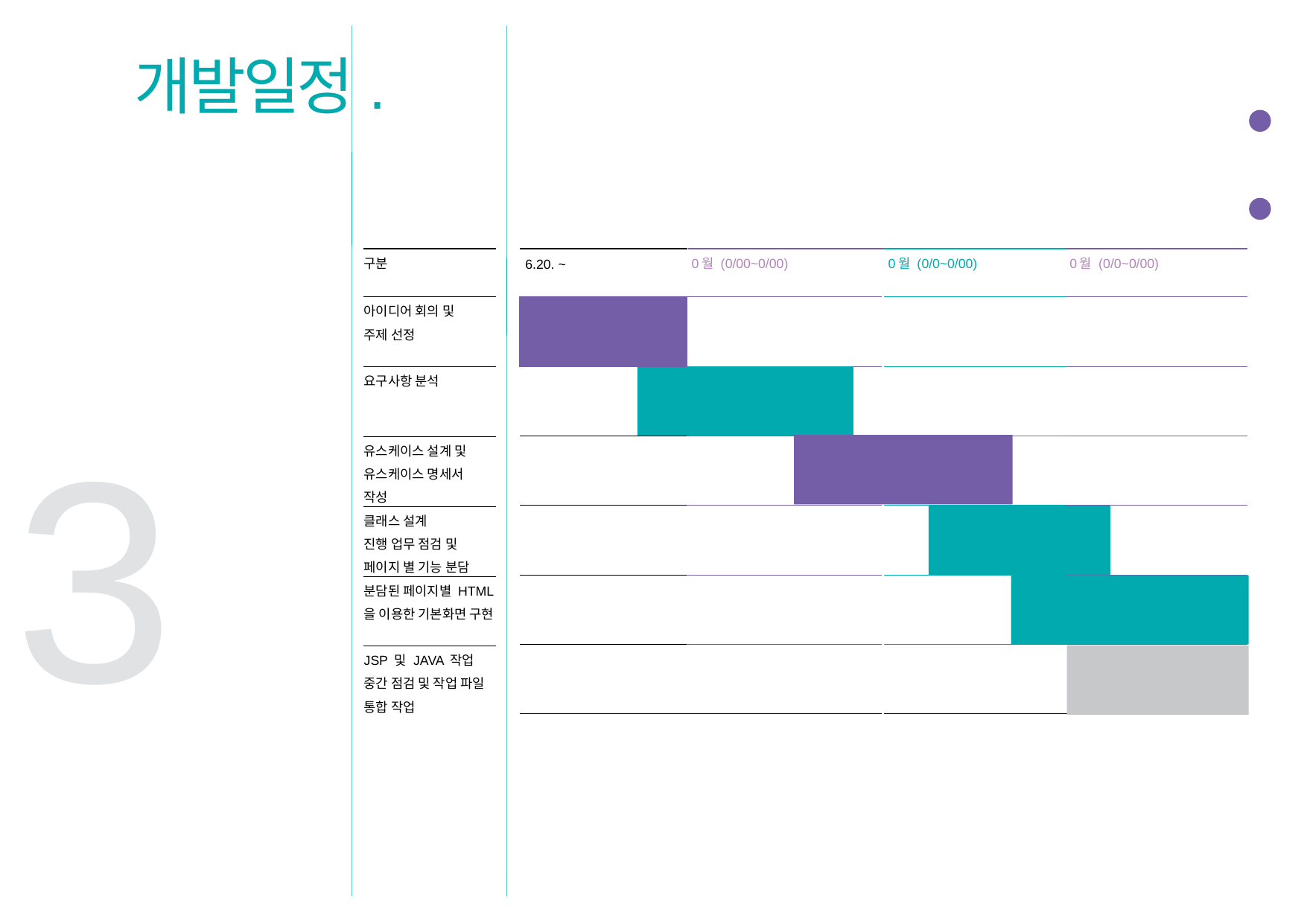

개발일정.
| 구분 |
| --- |
|  |
| --- |
| 6.20. ~ |
| --- |
| 0월 (0/00~0/00) |
| --- |
| 0월 (0/0~0/00) |
| --- |
| 0월 (0/0~0/00) |
| --- |

| 아이디어 회의 및 주제 선정 |
| --- |
| 요구사항 분석 |
| 유스케이스 설계 및 유스케이스 명세서 작성 |
| 클래스 설계 진행 업무 점검 및 페이지 별 기능 분담 |
| 분담된 페이지별 HTML을 이용한 기본화면 구현 |
| JSP 및 JAVA 작업 중간 점검 및 작업 파일 통합 작업 |
|  |
| --- |
|  |
|  |
|  |
|  |
|  |
|  |
| --- |
|  |
|  |
|  |
|  |
|  |
|  |
| --- |
|  |
|  |
|  |
|  |
|  |
|  |
| --- |
|  |
|  |
|  |
|  |
|  |

3